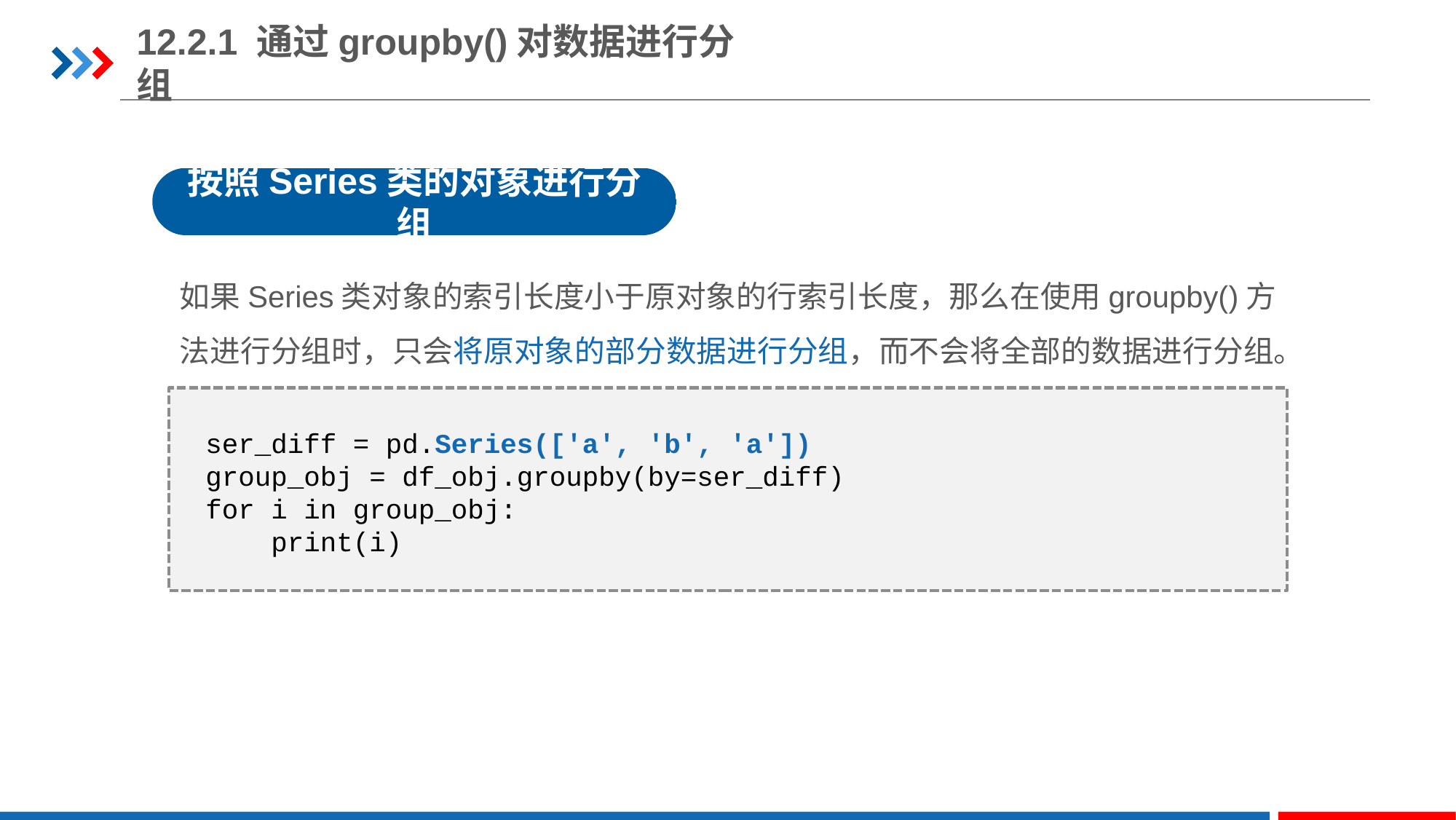

12.2.1 通过groupby()对数据进行分组
按照Series类的对象进行分组
如果Series类对象的索引长度小于原对象的行索引长度，那么在使用groupby()方法进行分组时，只会将原对象的部分数据进行分组，而不会将全部的数据进行分组。

ser_diff = pd.Series(['a', 'b', 'a'])
group_obj = df_obj.groupby(by=ser_diff)
for i in group_obj:
    print(i)